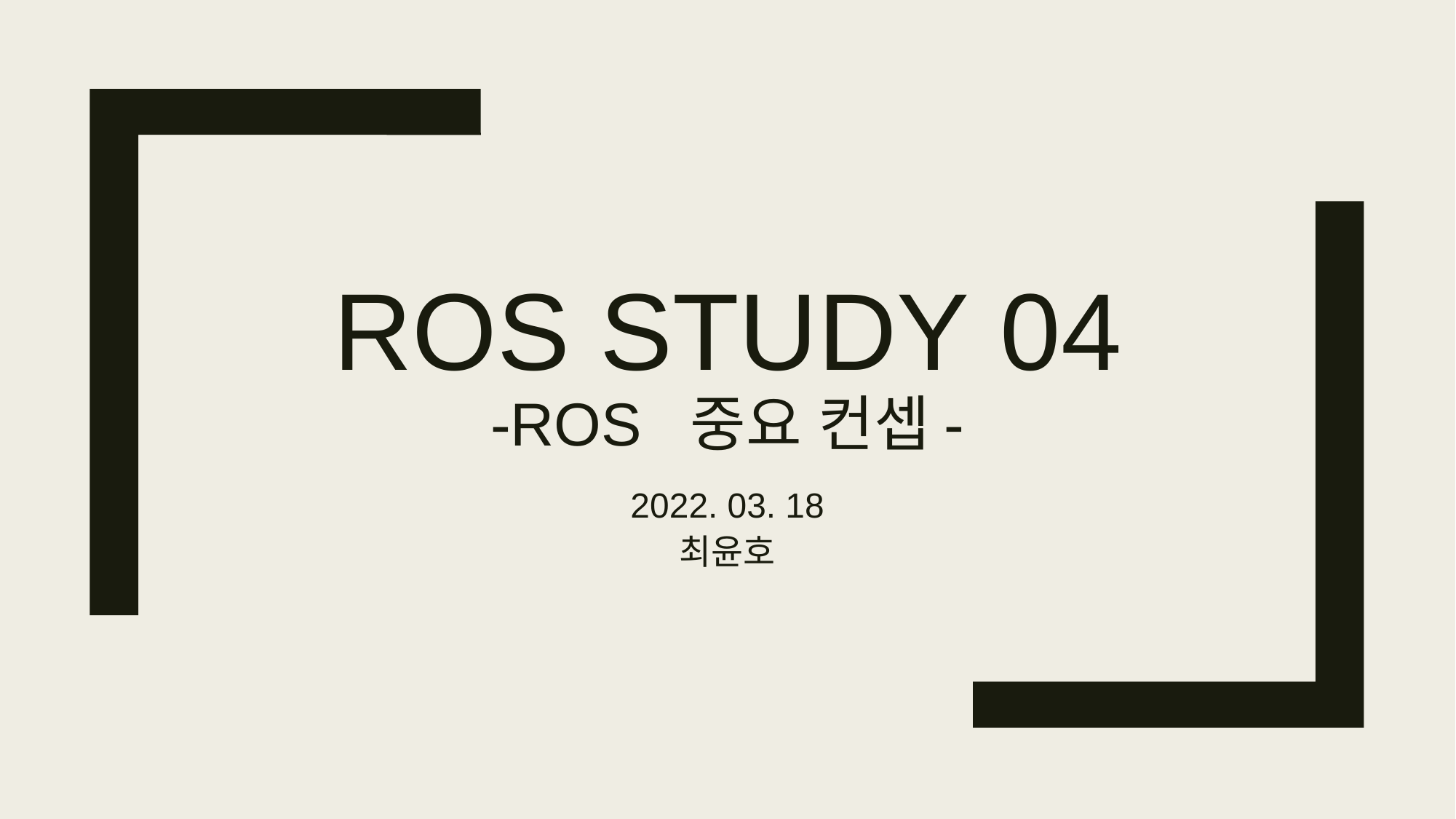

# ROS Study 04 -ROS  중요 컨셉-
2022. 03. 18
최윤호